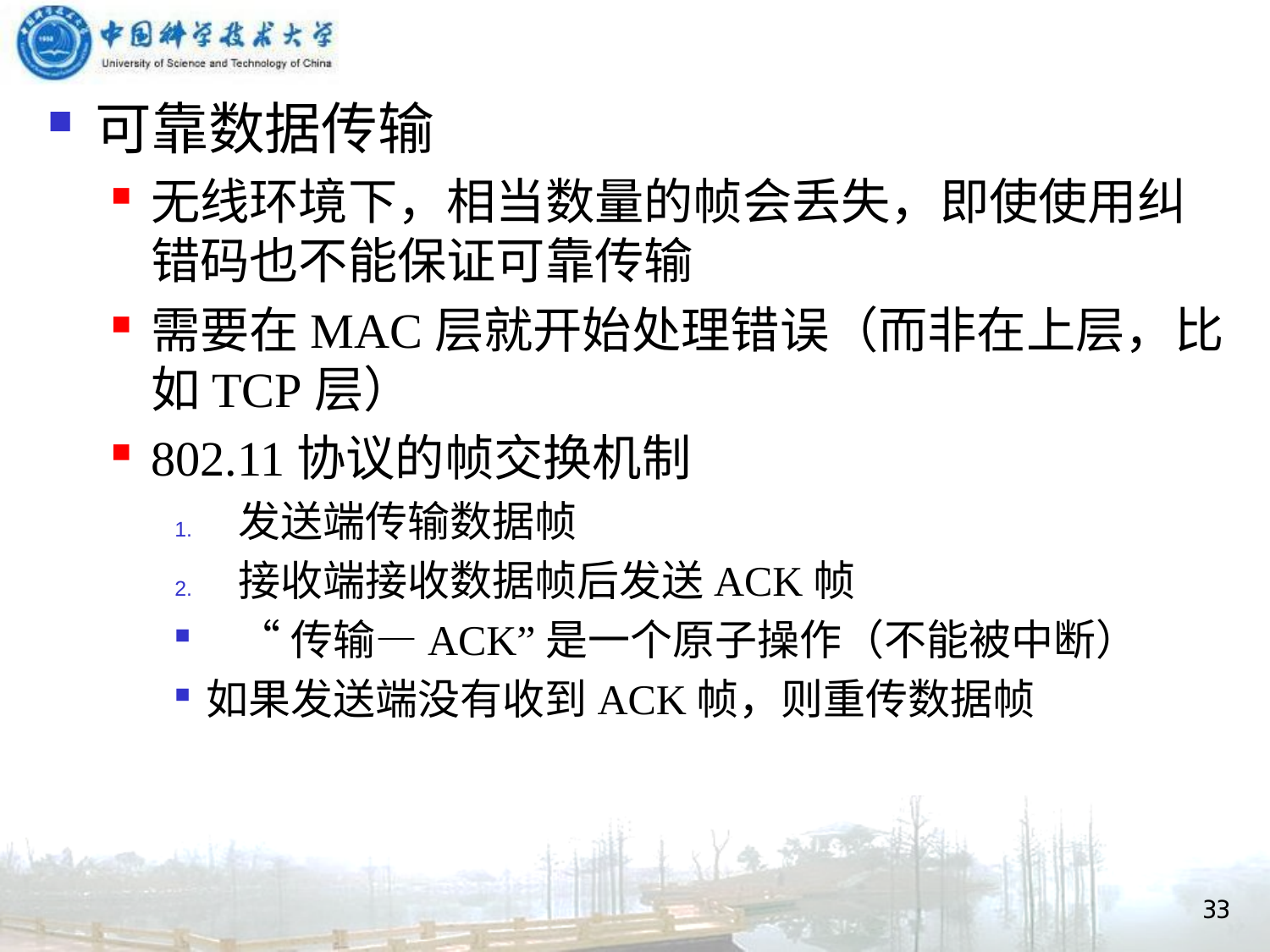

可靠数据传输
无线环境下，相当数量的帧会丢失，即使使用纠错码也不能保证可靠传输
需要在MAC层就开始处理错误（而非在上层，比如TCP层）
802.11协议的帧交换机制
发送端传输数据帧
接收端接收数据帧后发送ACK帧
“传输—ACK”是一个原子操作（不能被中断）
如果发送端没有收到ACK帧，则重传数据帧
33